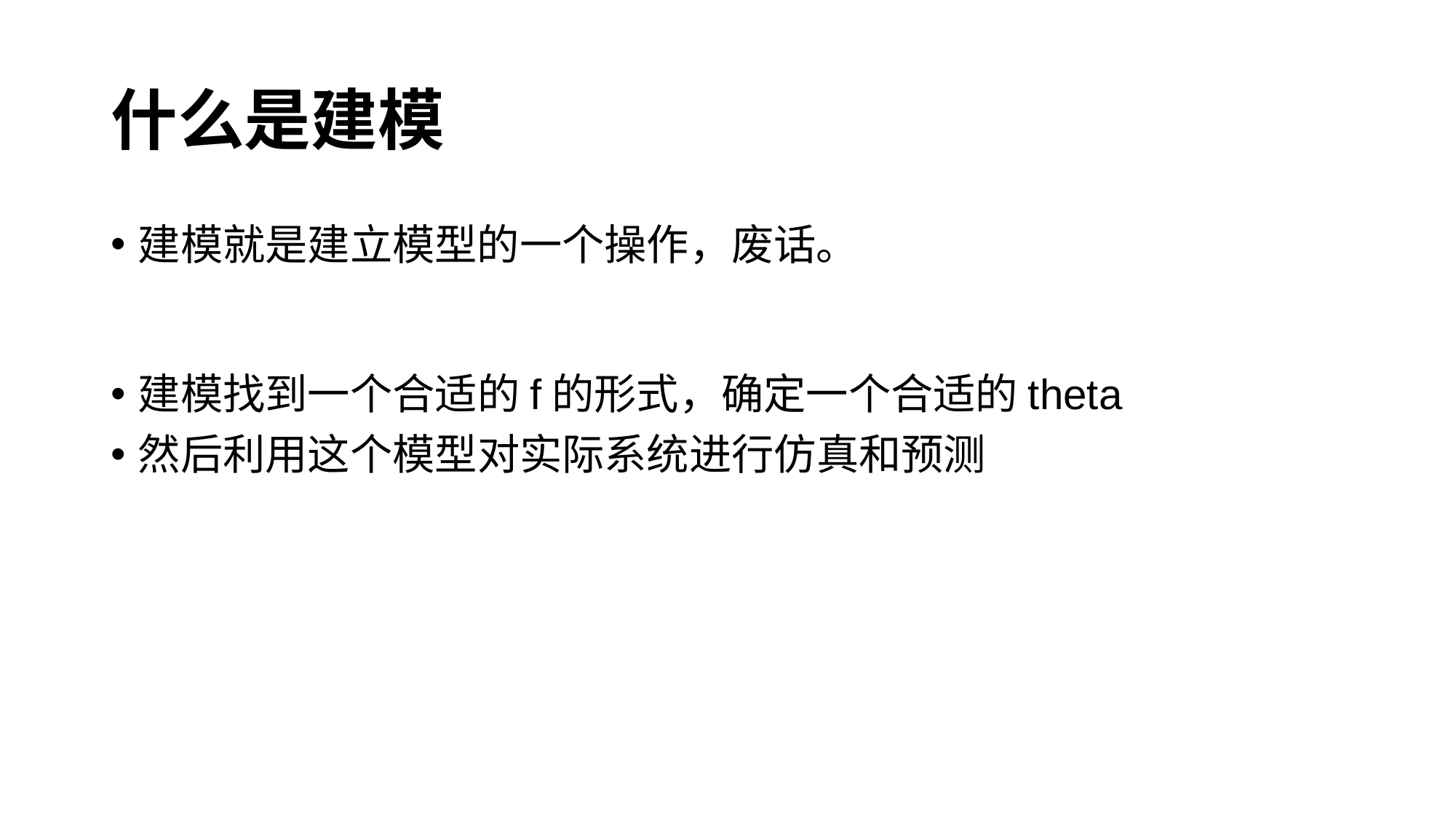

# 什么是建模
建模就是建立模型的一个操作，废话。

建模找到一个合适的f的形式，确定一个合适的theta
然后利用这个模型对实际系统进行仿真和预测